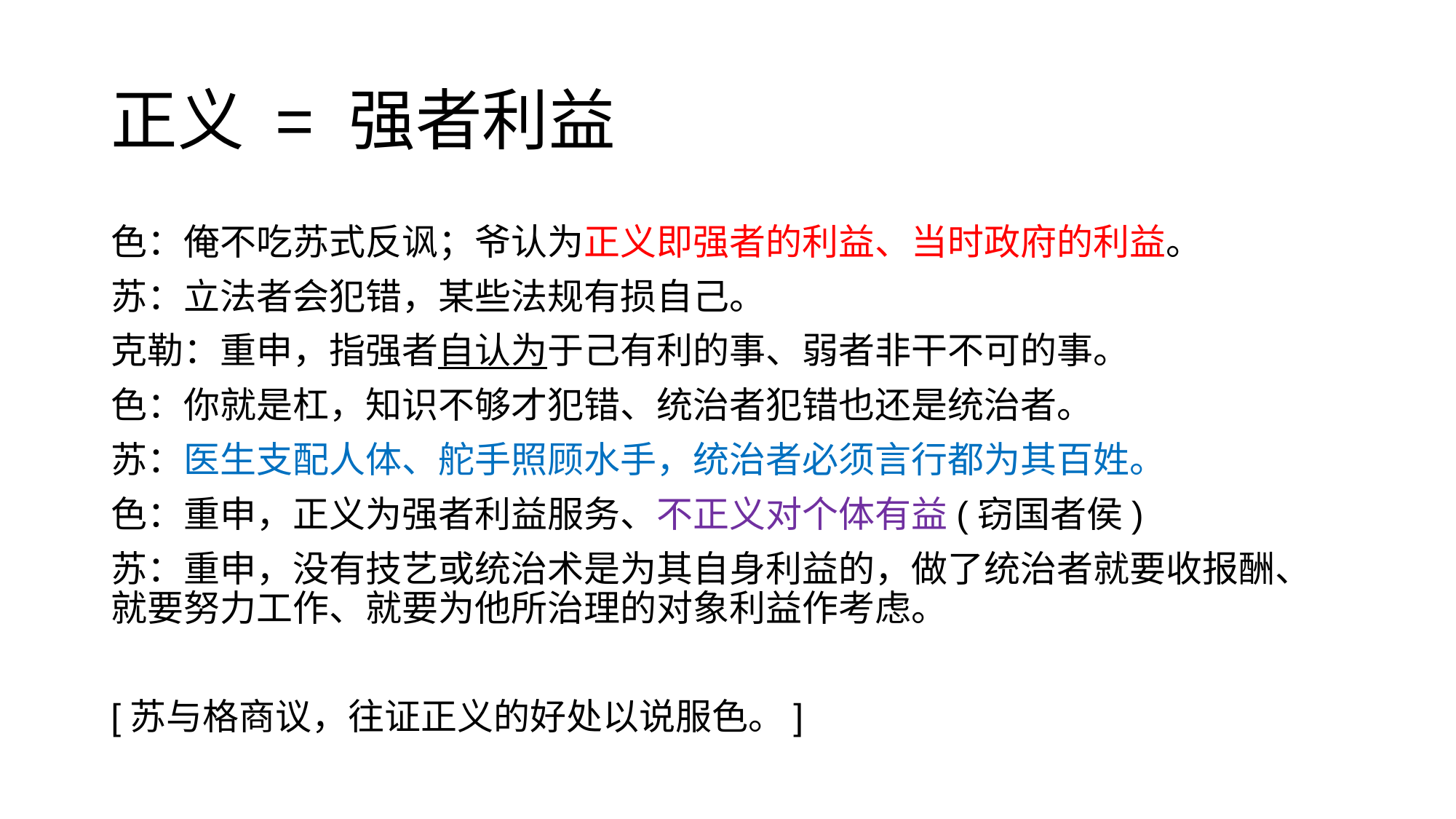

# 正义 = 强者利益
色：俺不吃苏式反讽；爷认为正义即强者的利益、当时政府的利益。
苏：立法者会犯错，某些法规有损自己。
克勒：重申，指强者自认为于己有利的事、弱者非干不可的事。
色：你就是杠，知识不够才犯错、统治者犯错也还是统治者。
苏：医生支配人体、舵手照顾水手，统治者必须言行都为其百姓。
色：重申，正义为强者利益服务、不正义对个体有益(窃国者侯)
苏：重申，没有技艺或统治术是为其自身利益的，做了统治者就要收报酬、就要努力工作、就要为他所治理的对象利益作考虑。

[苏与格商议，往证正义的好处以说服色。]